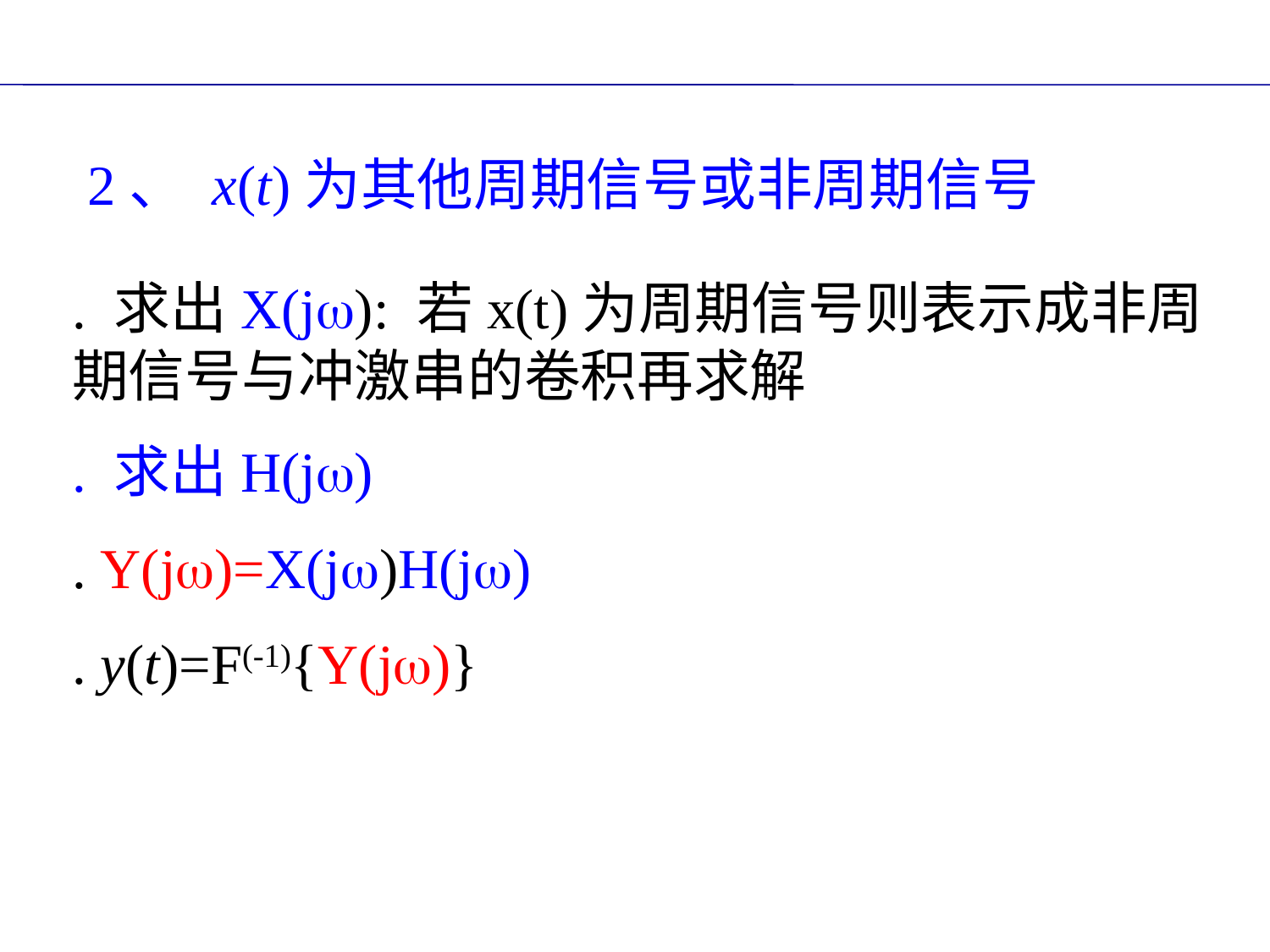

# 2、 x(t)为其他周期信号或非周期信号
. 求出X(jω): 若x(t)为周期信号则表示成非周期信号与冲激串的卷积再求解
. 求出H(jω)
. Y(jω)=X(jω)H(jω)
. y(t)=F(-1){Y(jω)}